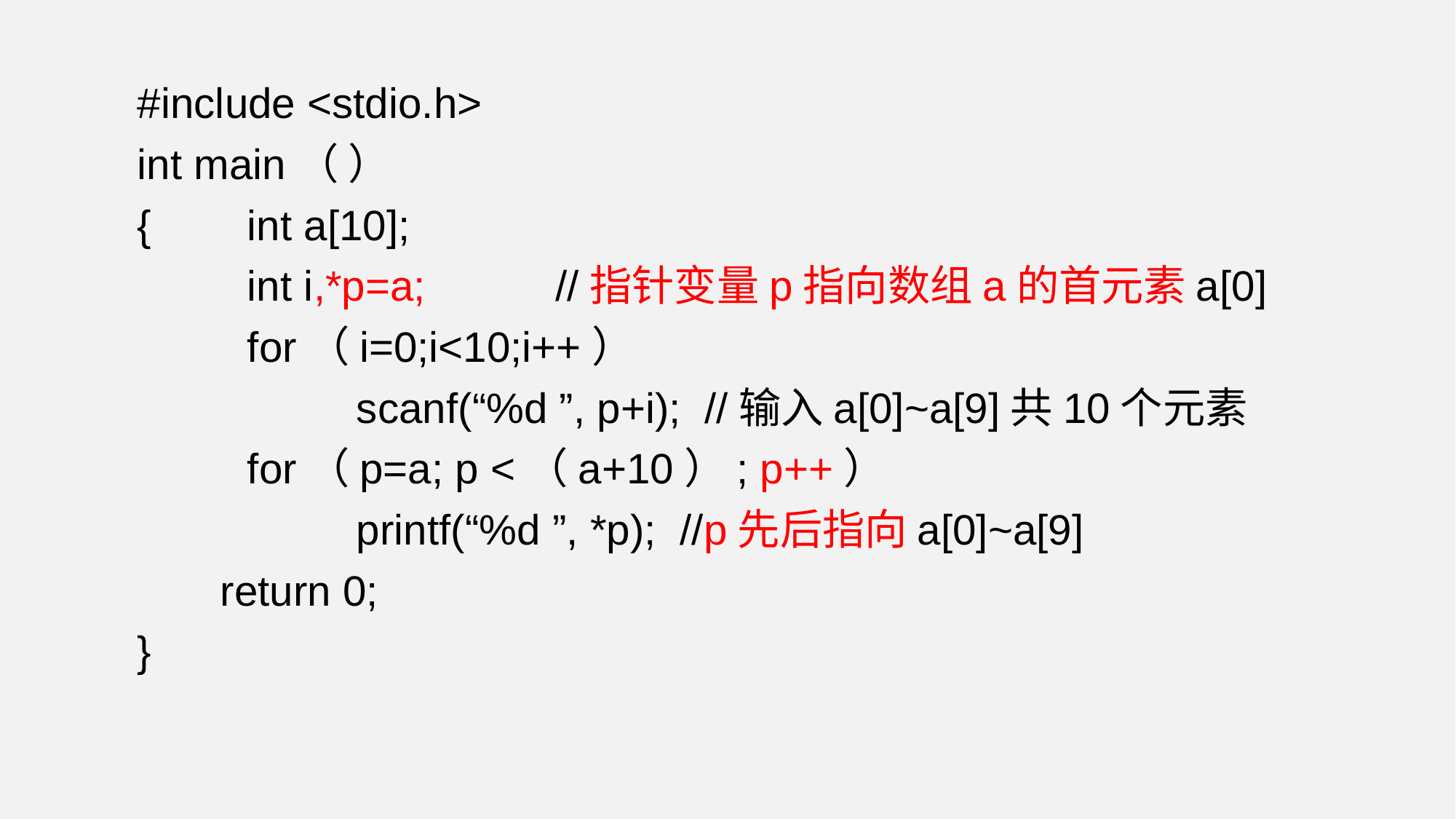

#include <stdio.h>
int main（ ）
{	int a[10];
		int i,*p=a;           //指针变量p指向数组a的首元素a[0]
		for（i=0;i<10;i++）
			scanf(“%d ”, p+i);  //输入a[0]~a[9]共10个元素
		for（p=a; p <（a+10）; p++）
			printf(“%d ”, *p);  //p先后指向a[0]~a[9]
       return 0;
}